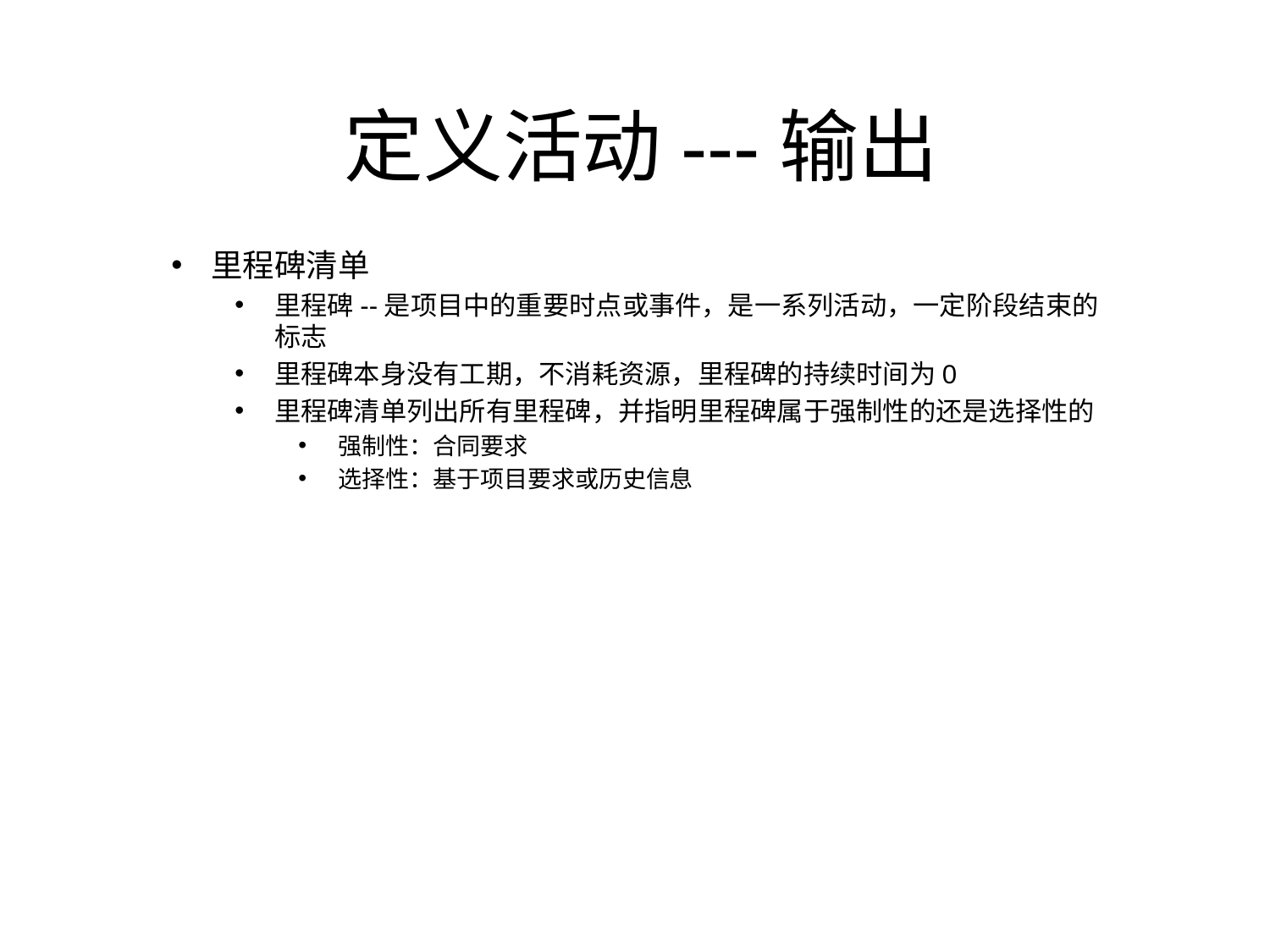

# 定义活动---输出
里程碑清单
里程碑--是项目中的重要时点或事件，是一系列活动，一定阶段结束的标志
里程碑本身没有工期，不消耗资源，里程碑的持续时间为0
里程碑清单列出所有里程碑，并指明里程碑属于强制性的还是选择性的
强制性：合同要求
选择性：基于项目要求或历史信息